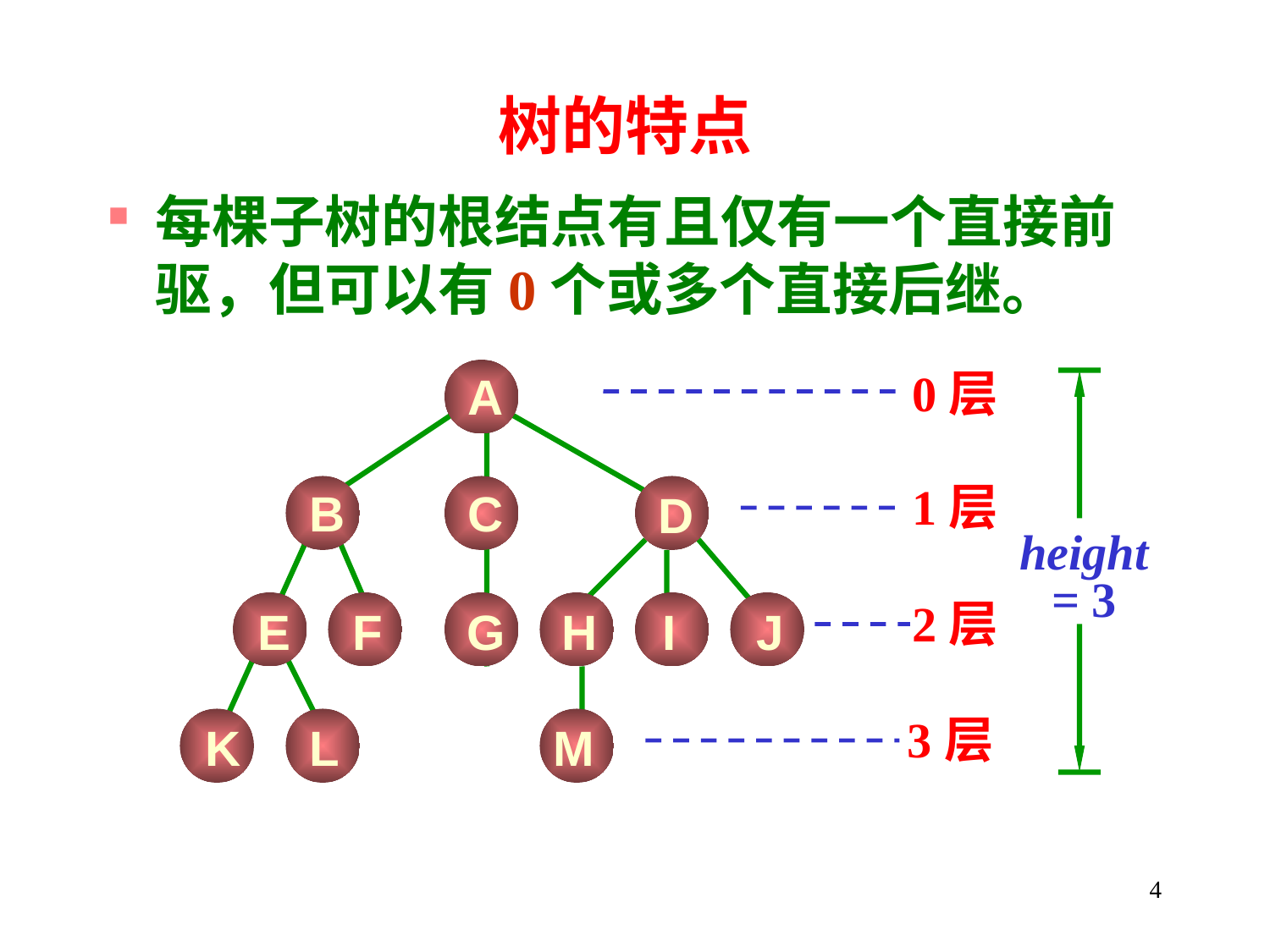

# 树的特点
每棵子树的根结点有且仅有一个直接前驱，但可以有0个或多个直接后继。
0层

A

1层

B

C

D

height
= 3

2层

E
F
G
H
I
J

3层

K
L
M

4